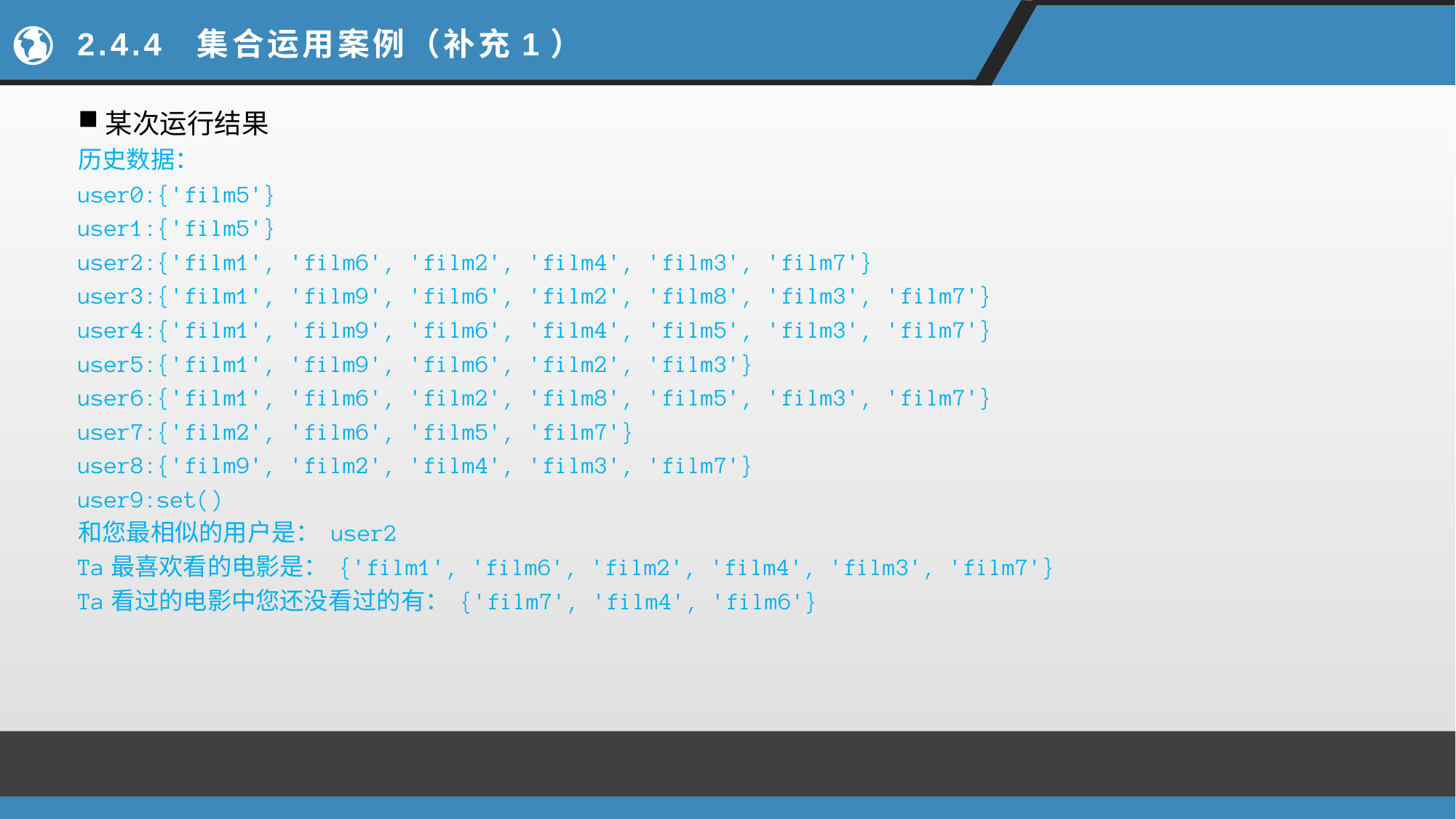

# 2.4.4  集合运用案例（补充1）

某次运行结果
历史数据：
user0:{'film5'}
user1:{'film5'}
user2:{'film1', 'film6', 'film2', 'film4', 'film3', 'film7'}
user3:{'film1', 'film9', 'film6', 'film2', 'film8', 'film3', 'film7'}
user4:{'film1', 'film9', 'film6', 'film4', 'film5', 'film3', 'film7'}
user5:{'film1', 'film9', 'film6', 'film2', 'film3'}
user6:{'film1', 'film6', 'film2', 'film8', 'film5', 'film3', 'film7'}
user7:{'film2', 'film6', 'film5', 'film7'}
user8:{'film9', 'film2', 'film4', 'film3', 'film7'}
user9:set()
和您最相似的用户是： user2
Ta最喜欢看的电影是： {'film1', 'film6', 'film2', 'film4', 'film3', 'film7'}
Ta看过的电影中您还没看过的有： {'film7', 'film4', 'film6'}